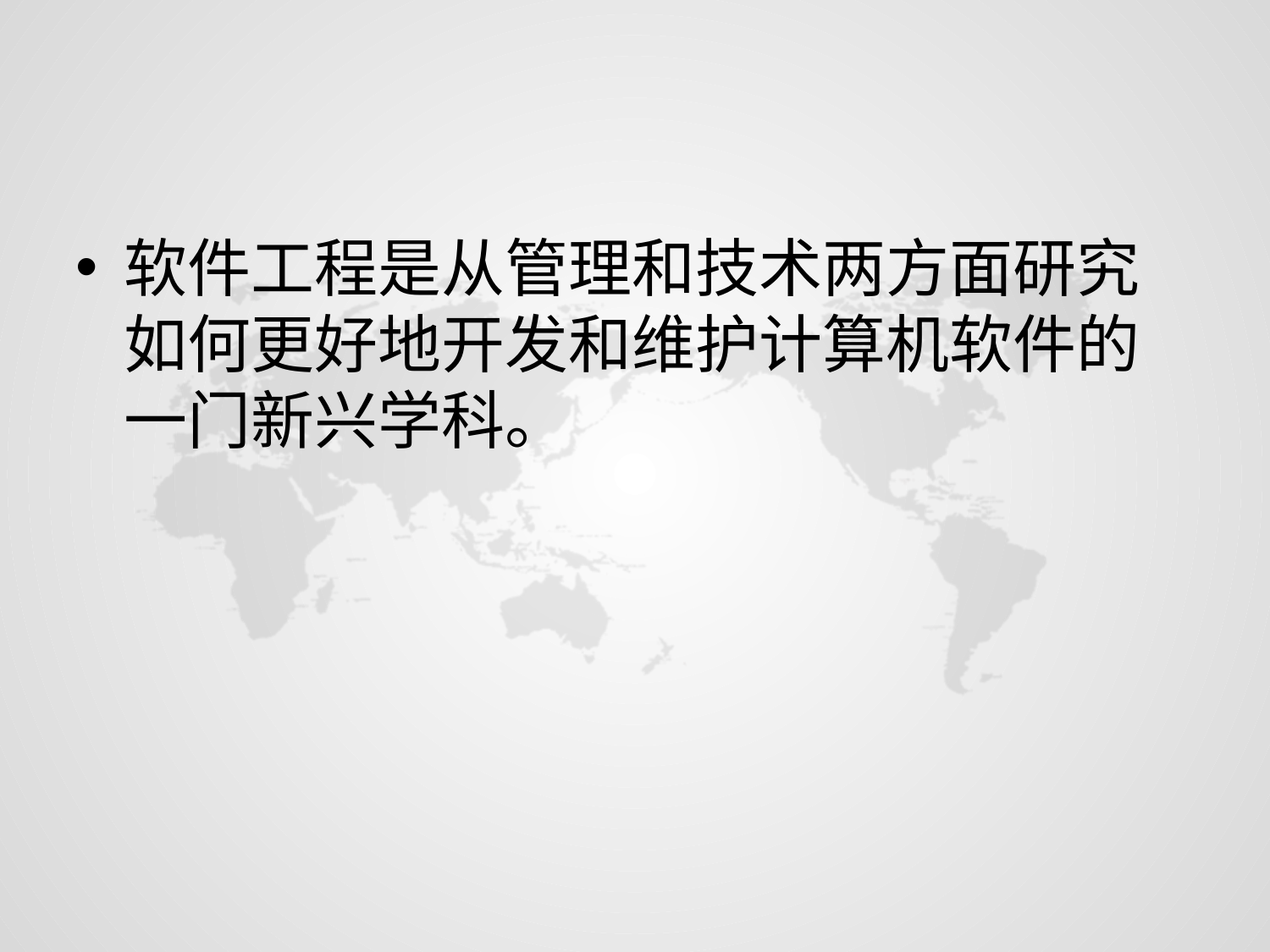

#
软件工程是从管理和技术两方面研究如何更好地开发和维护计算机软件的一门新兴学科。